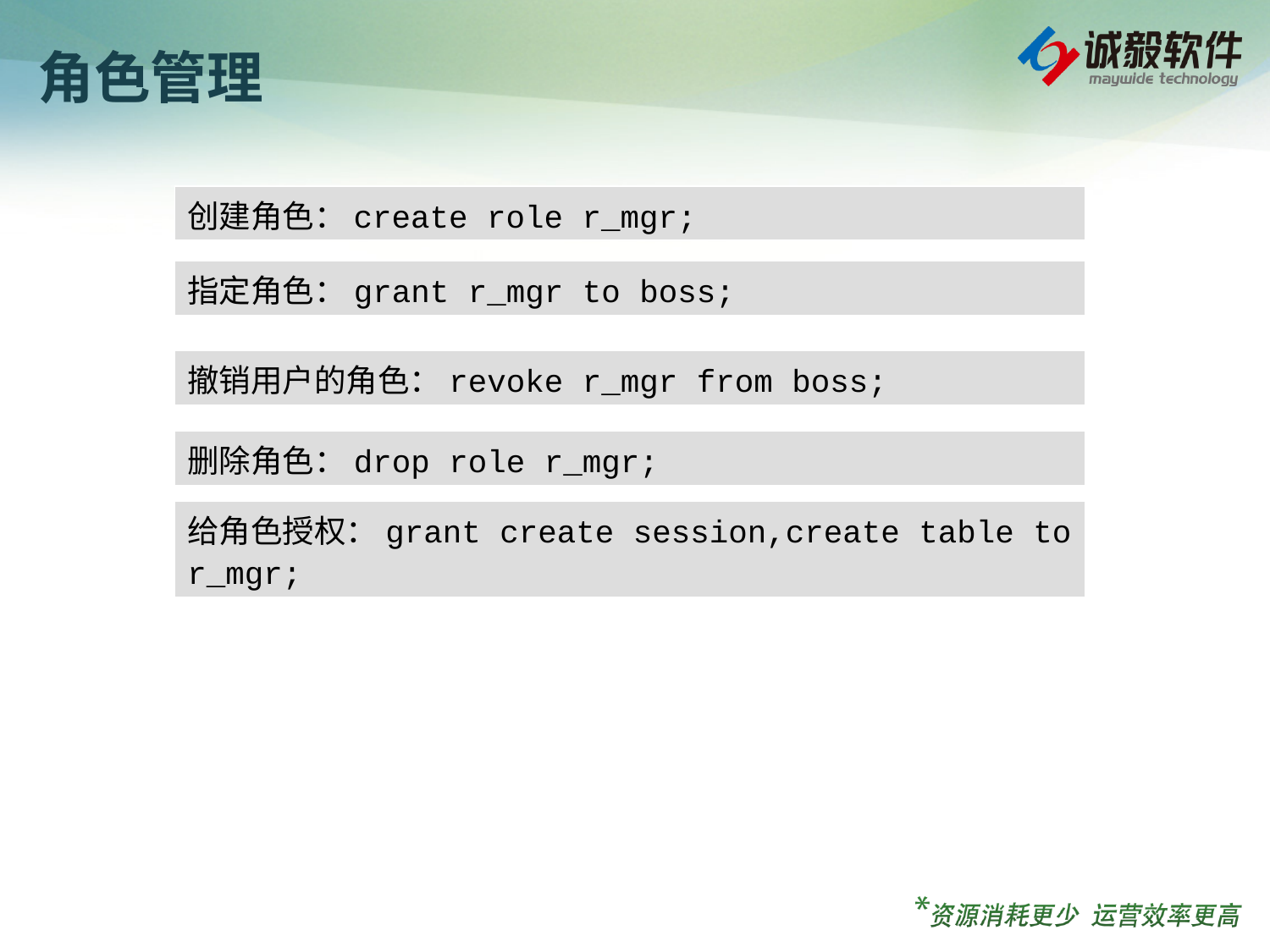

# 角色管理
创建角色：create role r_mgr;
指定角色：grant r_mgr to boss;
撤销用户的角色：revoke r_mgr from boss;
删除角色：drop role r_mgr;
给角色授权：grant create session,create table to r_mgr;